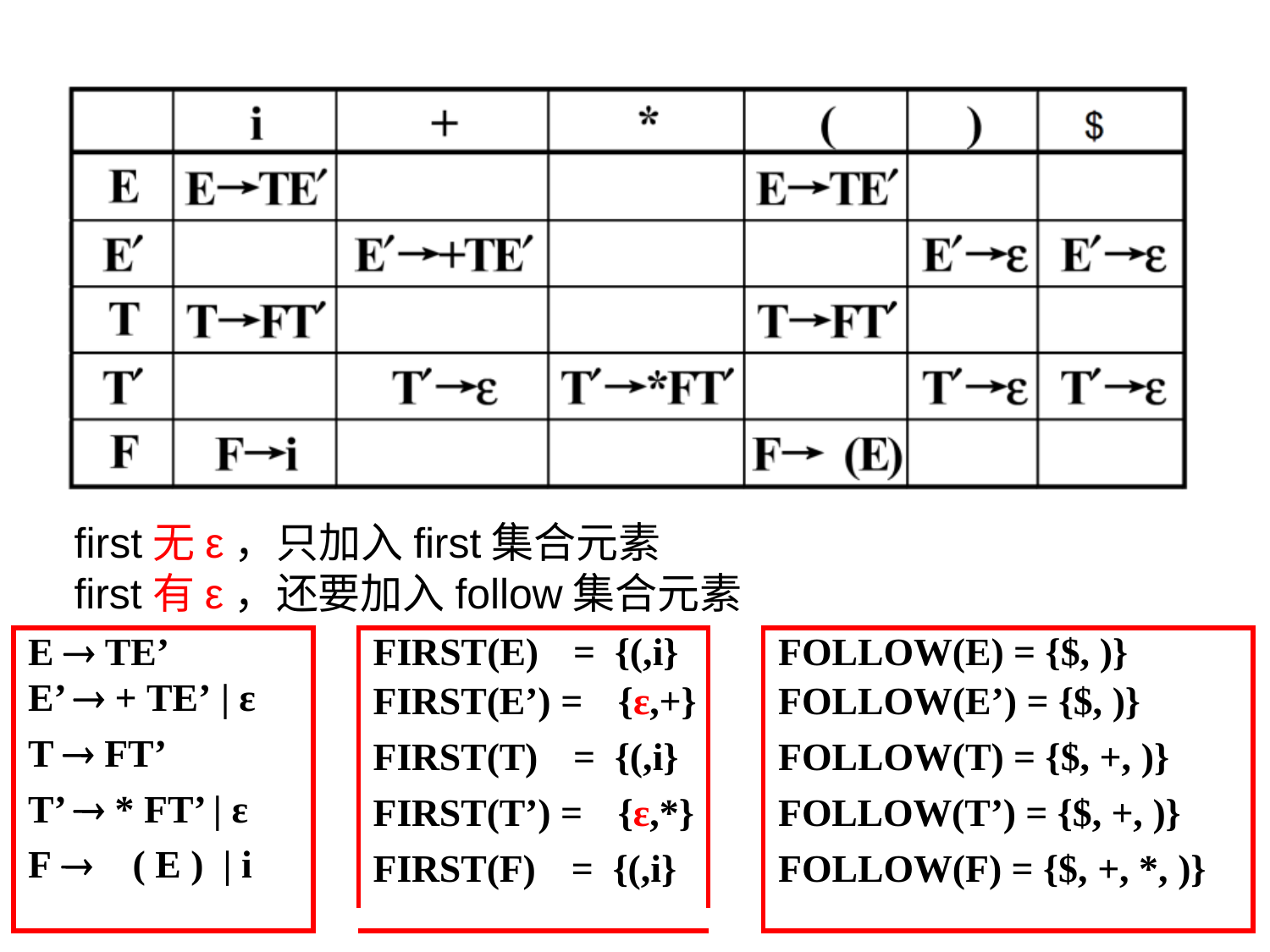

first无ε，只加入first集合元素
first有ε，还要加入follow集合元素
| E → TE’ |  | FIRST(E) = {(,i} |  | FOLLOW(E) = {$, )} |
| --- | --- | --- | --- | --- |
| E’ → + TE’ | ε |  | FIRST(E’) = {ε,+} |  | FOLLOW(E’) = {$, )} |
| T → FT’ |  | FIRST(T) = {(,i} |  | FOLLOW(T) = {$, +, )} |
| T’ → \* FT’ | ε |  | FIRST(T’) = {ε,\*} |  | FOLLOW(T’) = {$, +, )} |
| F → ( E ) | i |  | FIRST(F) = {(,i} |  | FOLLOW(F) = {$, +, \*, )} |
|  |  |  |  |  |